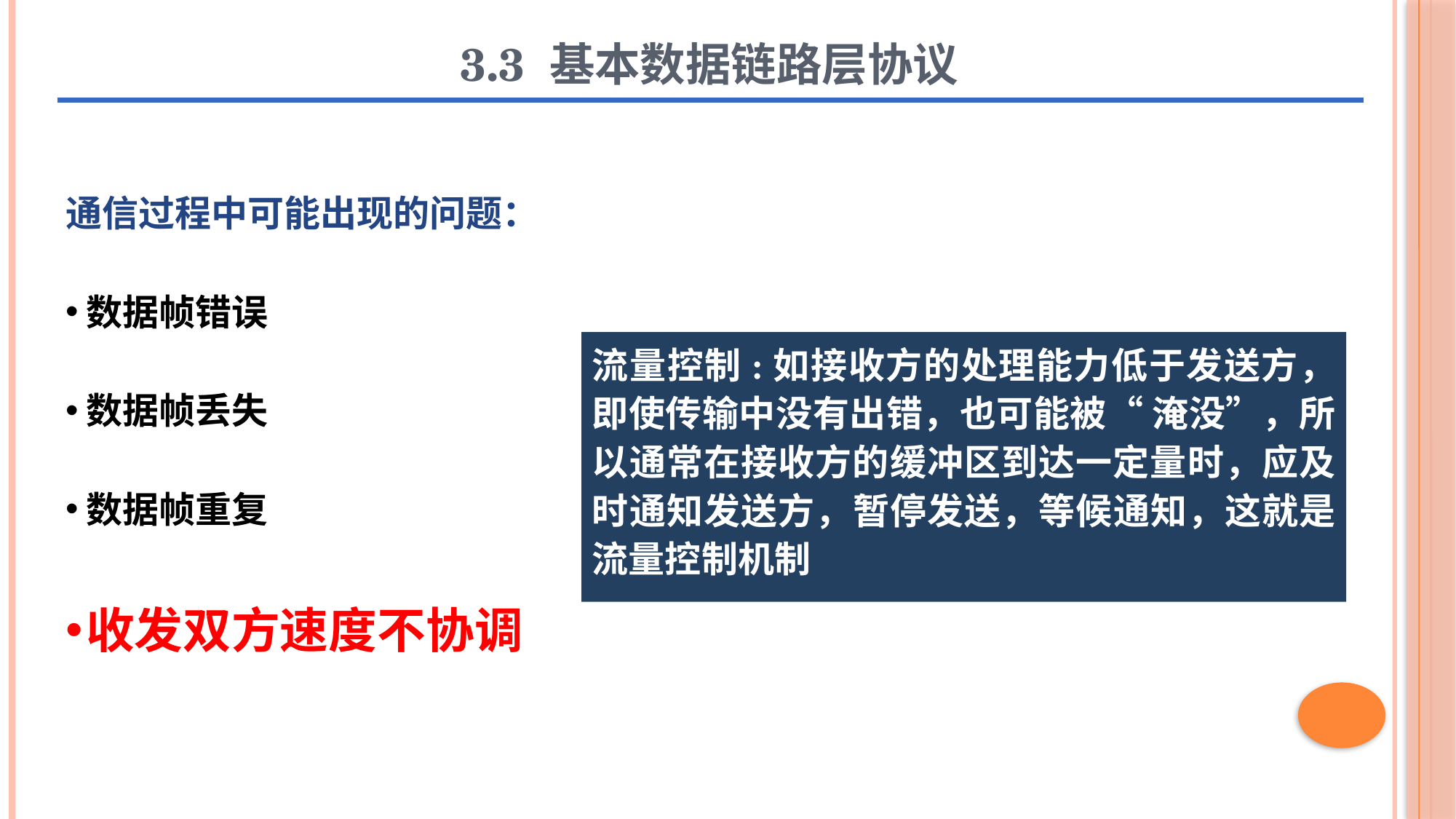

# 3.3 基本数据链路层协议
通信过程中可能出现的问题：
数据帧错误
数据帧丢失
数据帧重复
收发双方速度不协调
流量控制:如接收方的处理能力低于发送方，即使传输中没有出错，也可能被“ 淹没”，所以通常在接收方的缓冲区到达一定量时，应及时通知发送方，暂停发送，等候通知，这就是流量控制机制